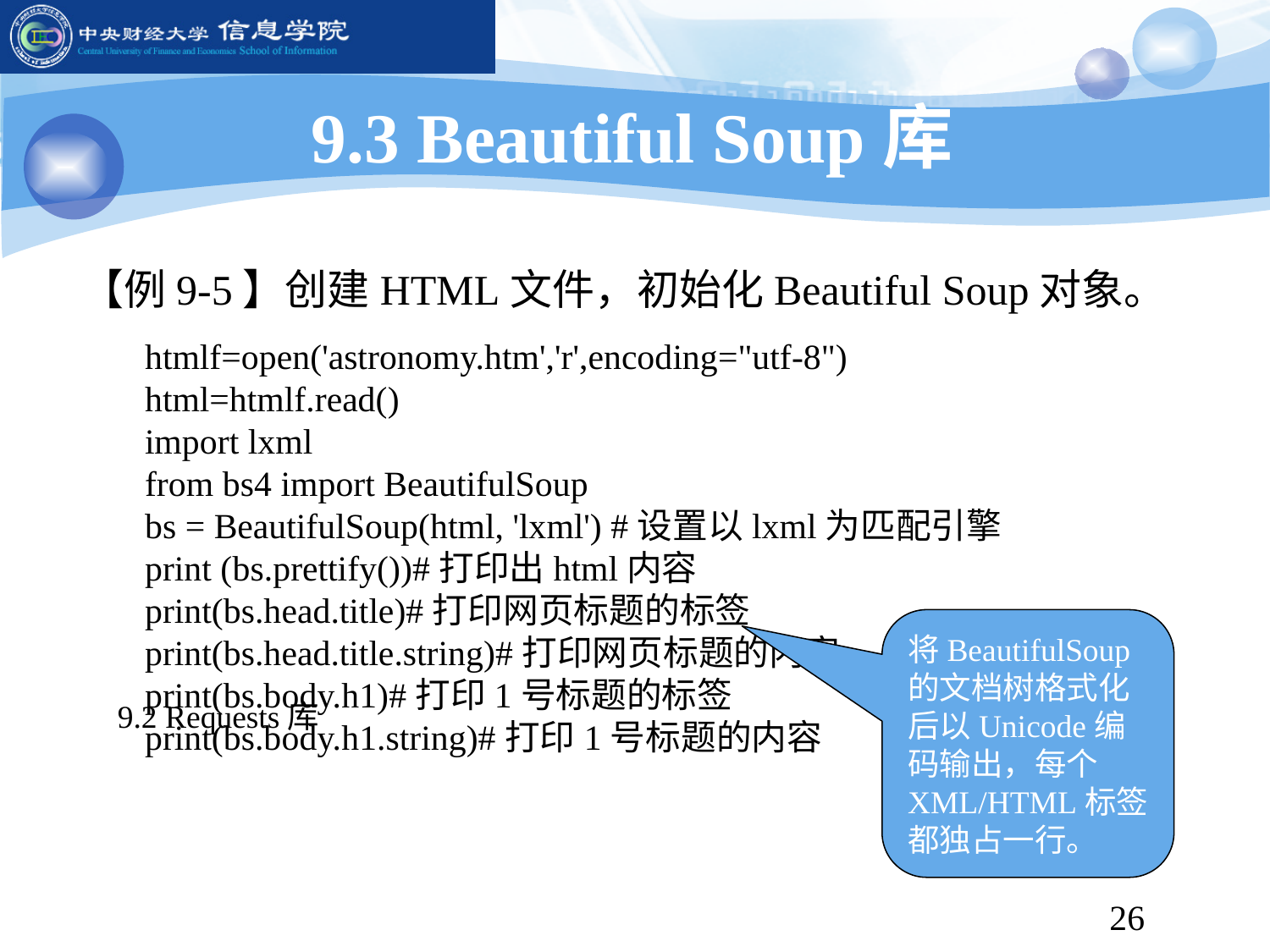

9.3 Beautiful Soup库
【例9-5】创建HTML文件，初始化Beautiful Soup对象。

htmlf=open('astronomy.htm','r',encoding="utf-8")
html=htmlf.read()
import lxml
from bs4 import BeautifulSoup
bs = BeautifulSoup(html, 'lxml') #设置以lxml为匹配引擎
print (bs.prettify())#打印出html内容
print(bs.head.title)#打印网页标题的标签
print(bs.head.title.string)#打印网页标题的内容
print(bs.body.h1)#打印1号标题的标签
print(bs.body.h1.string)#打印1号标题的内容
将BeautifulSoup的文档树格式化后以Unicode编码输出，每个XML/HTML标签都独占一行。
9.2 Requests库